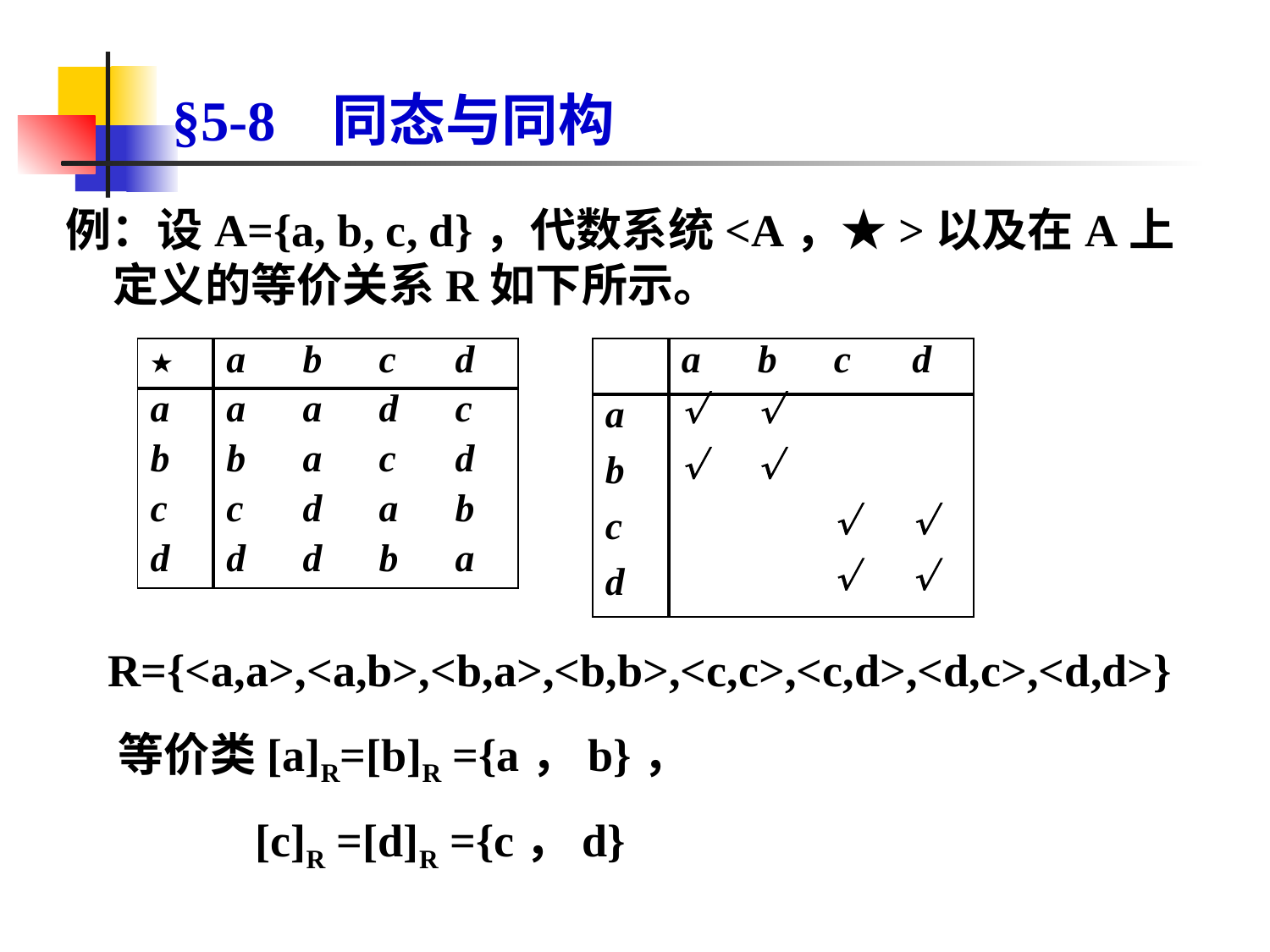

# §5-8   同态与同构
例：设A={a, b, c, d}，代数系统<A，★>以及在A上定义的等价关系R如下所示。
| ★ | a | b | c | d |
| --- | --- | --- | --- | --- |
| a | a | a | d | c |
| b | b | a | c | d |
| c | c | d | a | b |
| d | d | d | b | a |
|  | a | b | c | d |
| --- | --- | --- | --- | --- |
| a | √ | √ |  |  |
| b | √ | √ |  |  |
| c |  |  | √ | √ |
| d |  |  | √ | √ |
R={<a,a>,<a,b>,<b,a>,<b,b>,<c,c>,<c,d>,<d,c>,<d,d>}
等价类[a]R=[b]R ={a，b}，
            [c]R =[d]R ={c，d}
24